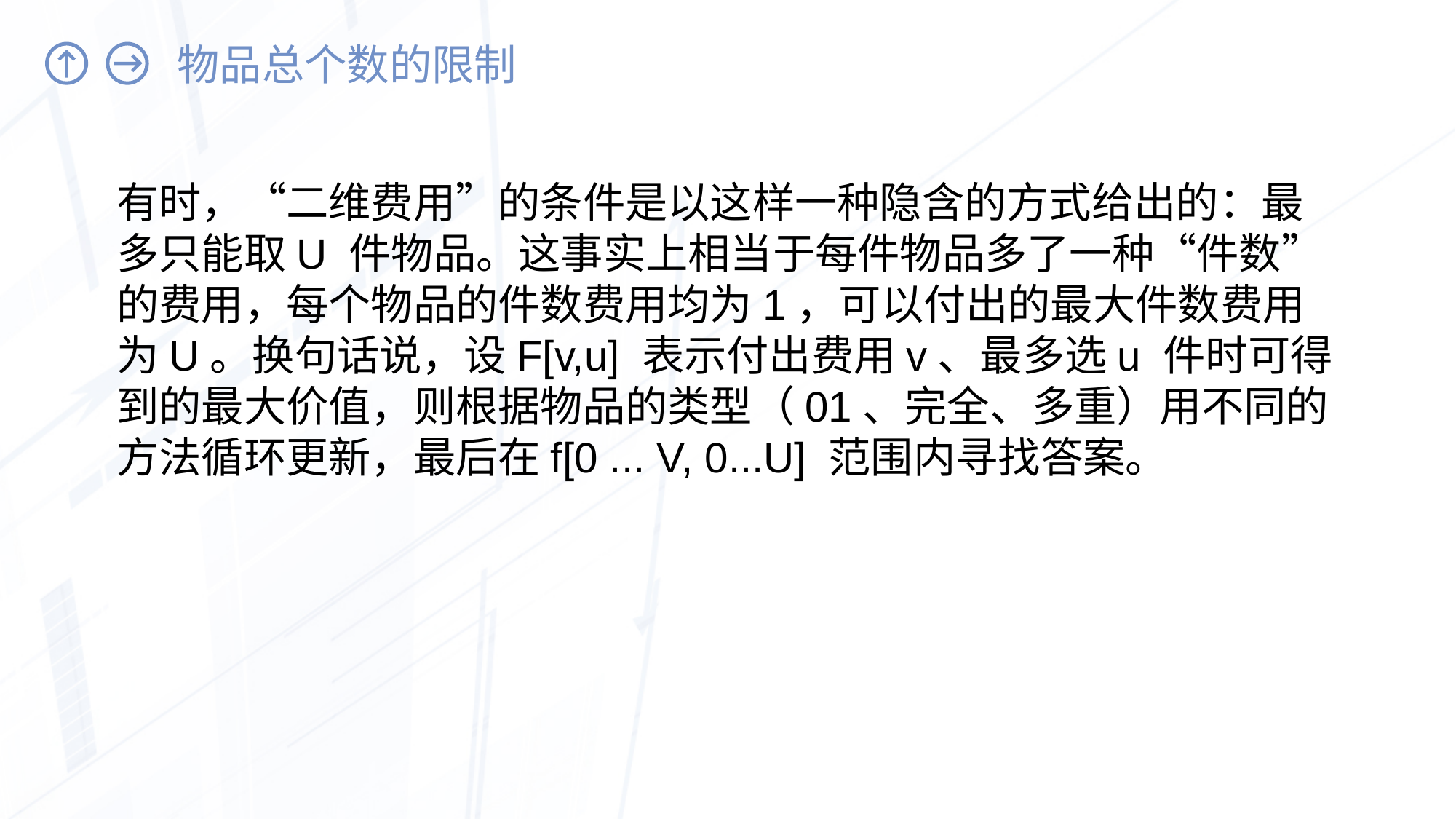

# 物品总个数的限制
有时，“二维费用”的条件是以这样一种隐含的方式给出的：最多只能取U 件物品。这事实上相当于每件物品多了一种“件数”的费用，每个物品的件数费用均为1，可以付出的最大件数费用为U。换句话说，设F[v,u] 表示付出费用v、最多选u 件时可得到的最大价值，则根据物品的类型（01、完全、多重）用不同的方法循环更新，最后在f[0 ... V, 0...U] 范围内寻找答案。